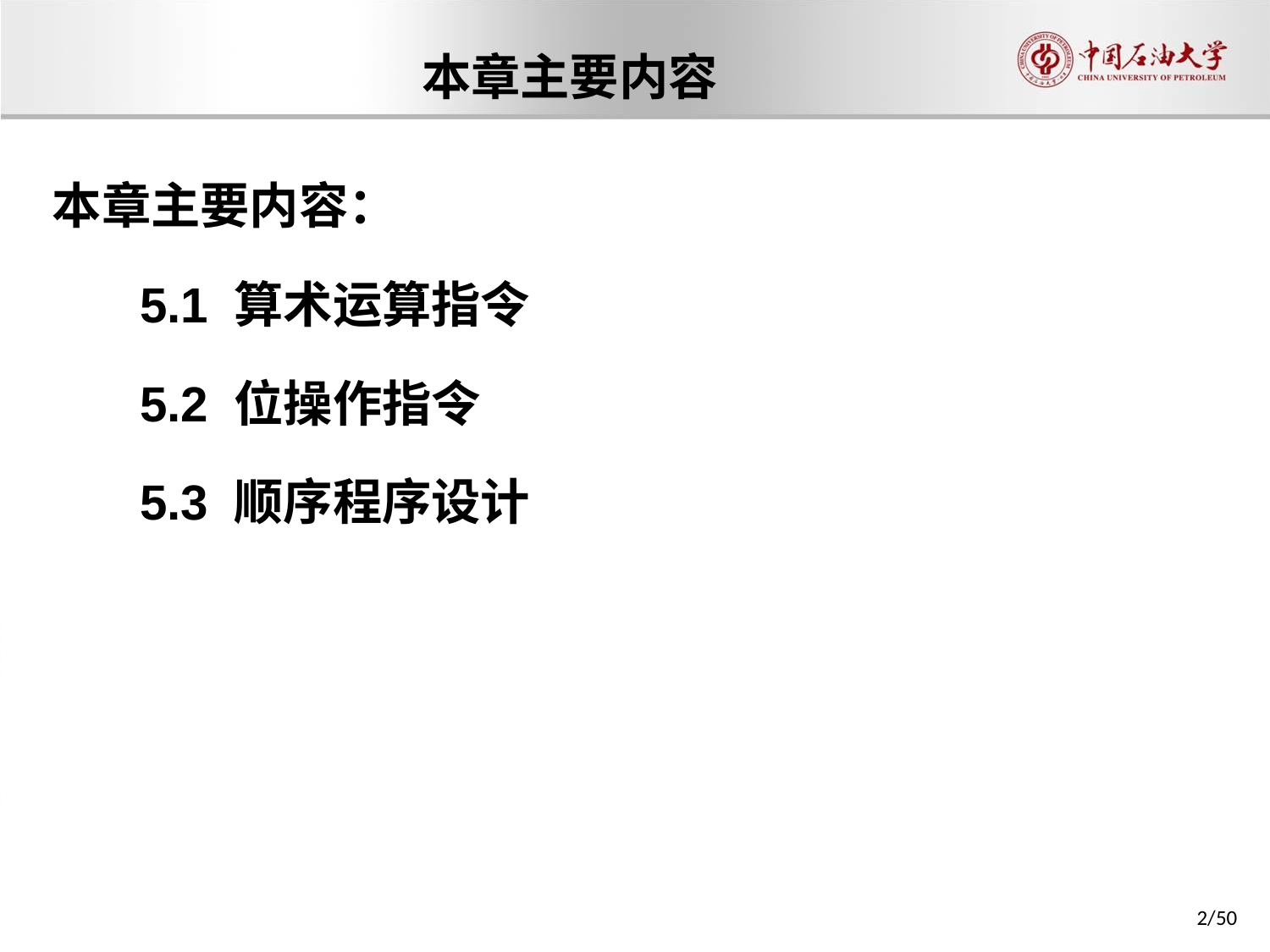

本章主要内容
本章主要内容：
5.1 算术运算指令
5.2 位操作指令
5.3 顺序程序设计
2/50